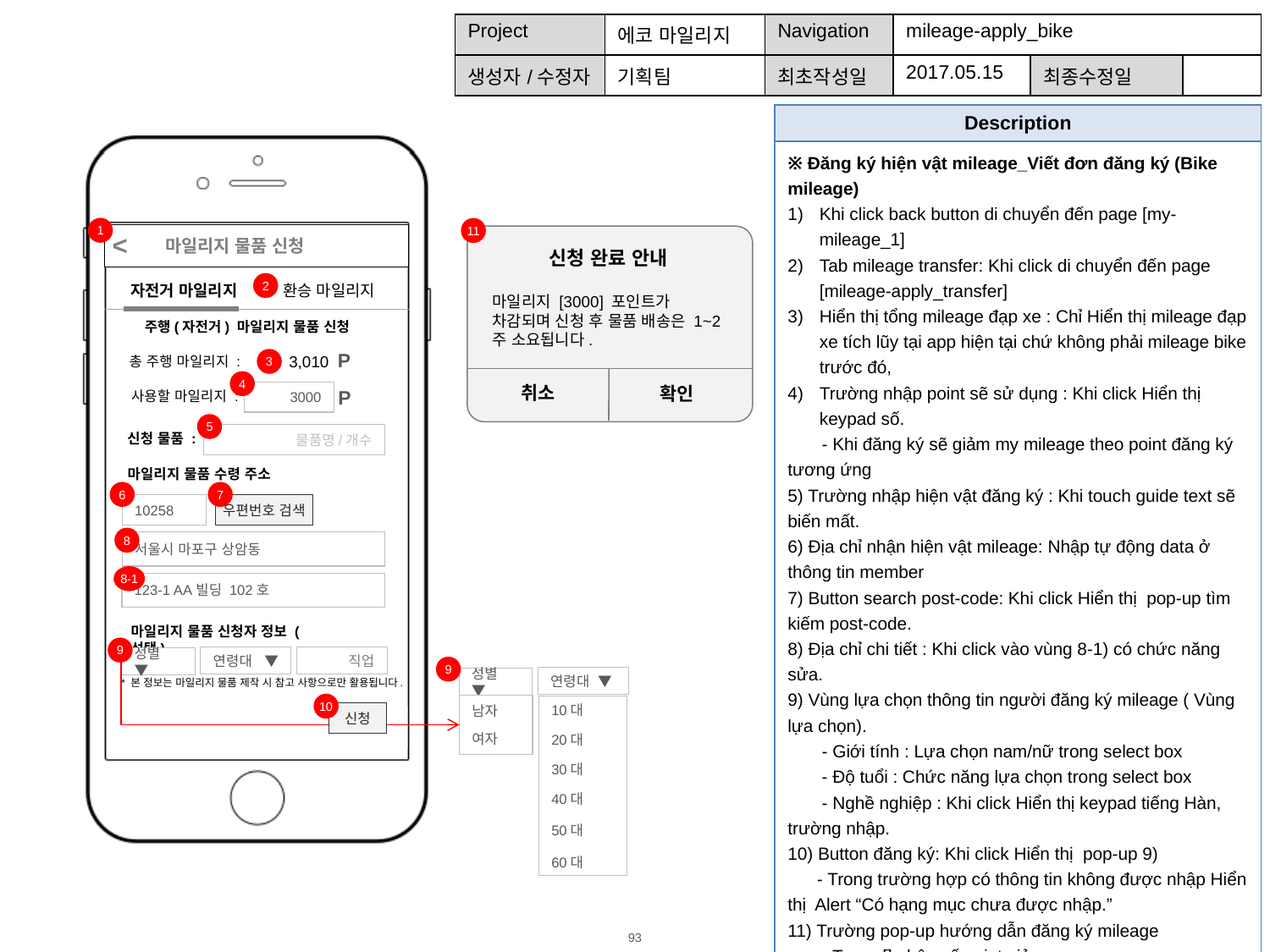

| Project | 에코 마일리지 | Navigation | mileage-apply\_bike |  |  |
| --- | --- | --- | --- | --- | --- |
| 생성자/수정자 | 기획팀 | 최초작성일 | 2017.05.15 | 최종수정일 |  |
| Description |
| --- |
| ※ Đăng ký hiện vật mileage\_Viết đơn đăng ký (Bike mileage) Khi click back button di chuyển đến page [my-mileage\_1] Tab mileage transfer: Khi click di chuyển đến page [mileage-apply\_transfer] Hiển thị tổng mileage đạp xe : Chỉ Hiển thị mileage đạp xe tích lũy tại app hiện tại chứ không phải mileage bike trước đó, Trường nhập point sẽ sử dụng : Khi click Hiển thị keypad số. - Khi đăng ký sẽ giảm my mileage theo point đăng ký tương ứng 5) Trường nhập hiện vật đăng ký : Khi touch guide text sẽ biến mất. 6) Địa chỉ nhận hiện vật mileage: Nhập tự động data ở thông tin member 7) Button search post-code: Khi click Hiển thị pop-up tìm kiếm post-code. 8) Địa chỉ chi tiết : Khi click vào vùng 8-1) có chức năng sửa. 9) Vùng lựa chọn thông tin người đăng ký mileage ( Vùng lựa chọn). - Giới tính : Lựa chọn nam/nữ trong select box - Độ tuổi : Chức năng lựa chọn trong select box - Nghề nghiệp : Khi click Hiển thị keypad tiếng Hàn, trường nhập. 10) Button đăng ký: Khi click Hiển thị pop-up 9) - Trong trường hợp có thông tin không được nhập Hiển thị Alert “Có hạng mục chưa được nhập.” 11) Trường pop-up hướng dẫn đăng ký mileage - Trong [] nhập số point giảm. - Button 취소 (Hủy): Khi click đóng pop-up. - Button 확인 (Xác nhận) : Khi click giảm số mileage di chuyển đến dữ liệu đăng ký tại admin web. |
1
11
<
         마일리지 물품 신청

신청 완료 안내
2
자전거 마일리지
환승 마일리지
성공확률 50%
마일리지 [3000] 포인트가 차감되며 신청 후 물품 배송은 1~2주 소요됩니다.
주행(자전거) 마일리지 물품 신청
3,010  P
총 주행 마일리지 :
3
4
취소
확인
P
사용할 마일리지 :
3000
5
신청 물품 :
물품명/개수
마일리지 물품 수령 주소
7
6
우편번호 검색
10258
8
서울시 마포구 상암동
8-1
123-1 AA빌딩 102호
마일리지 물품 신청자 정보 (선택)
9
직업
연령대   ▼
성별  ▼
9
연령대  ▼
성별  ▼
* 본 정보는 마일리지 물품 제작 시 참고 사항으로만 활용됩니다.
10
남자

여자
10대

20대

30대

40대

50대

60대
신청